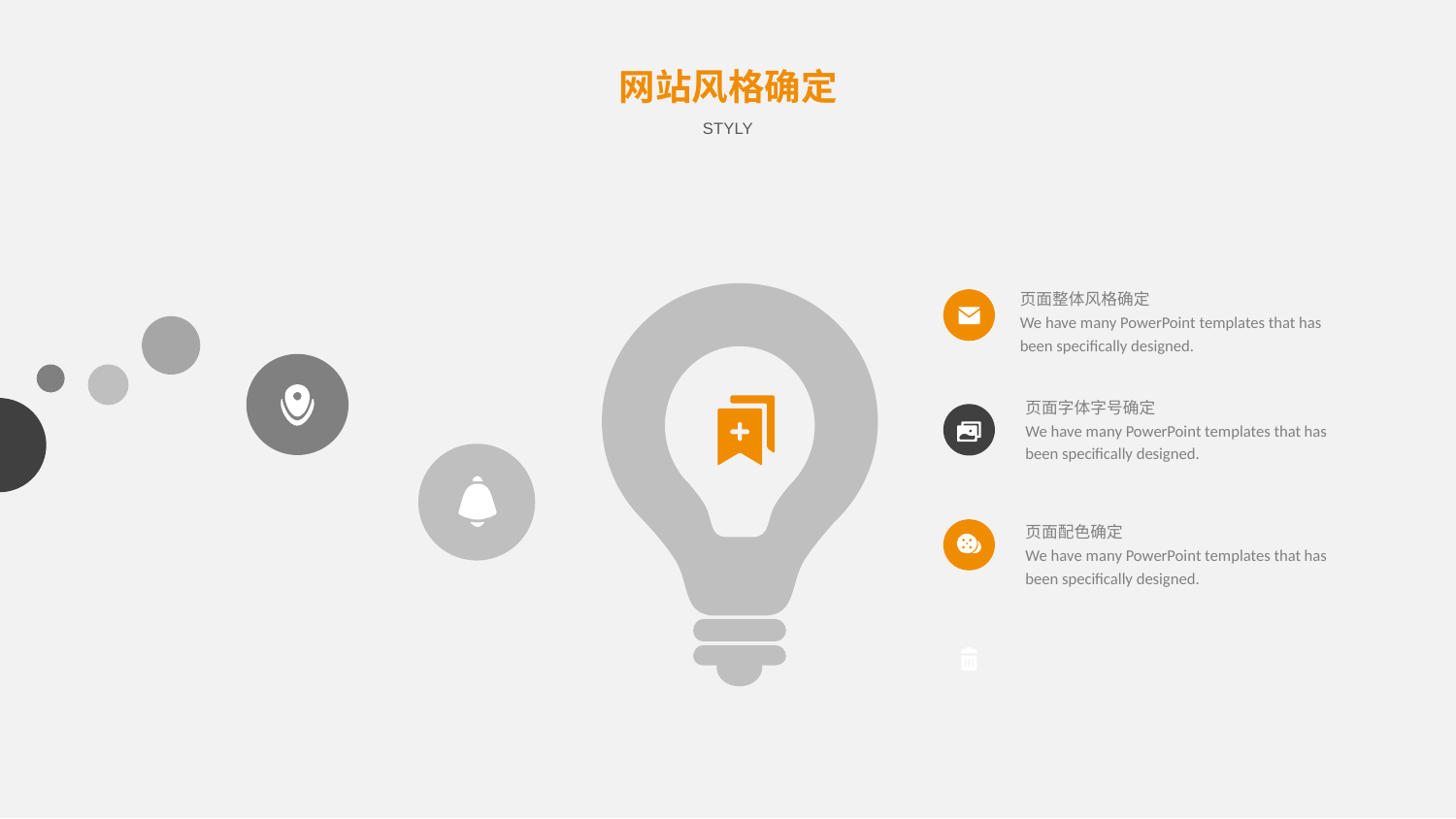

网站风格确定
STYLY

页面整体风格确定
We have many PowerPoint templates that has been specifically designed.

页面字体字号确定
We have many PowerPoint templates that has been specifically designed.

页面配色确定
We have many PowerPoint templates that has been specifically designed.